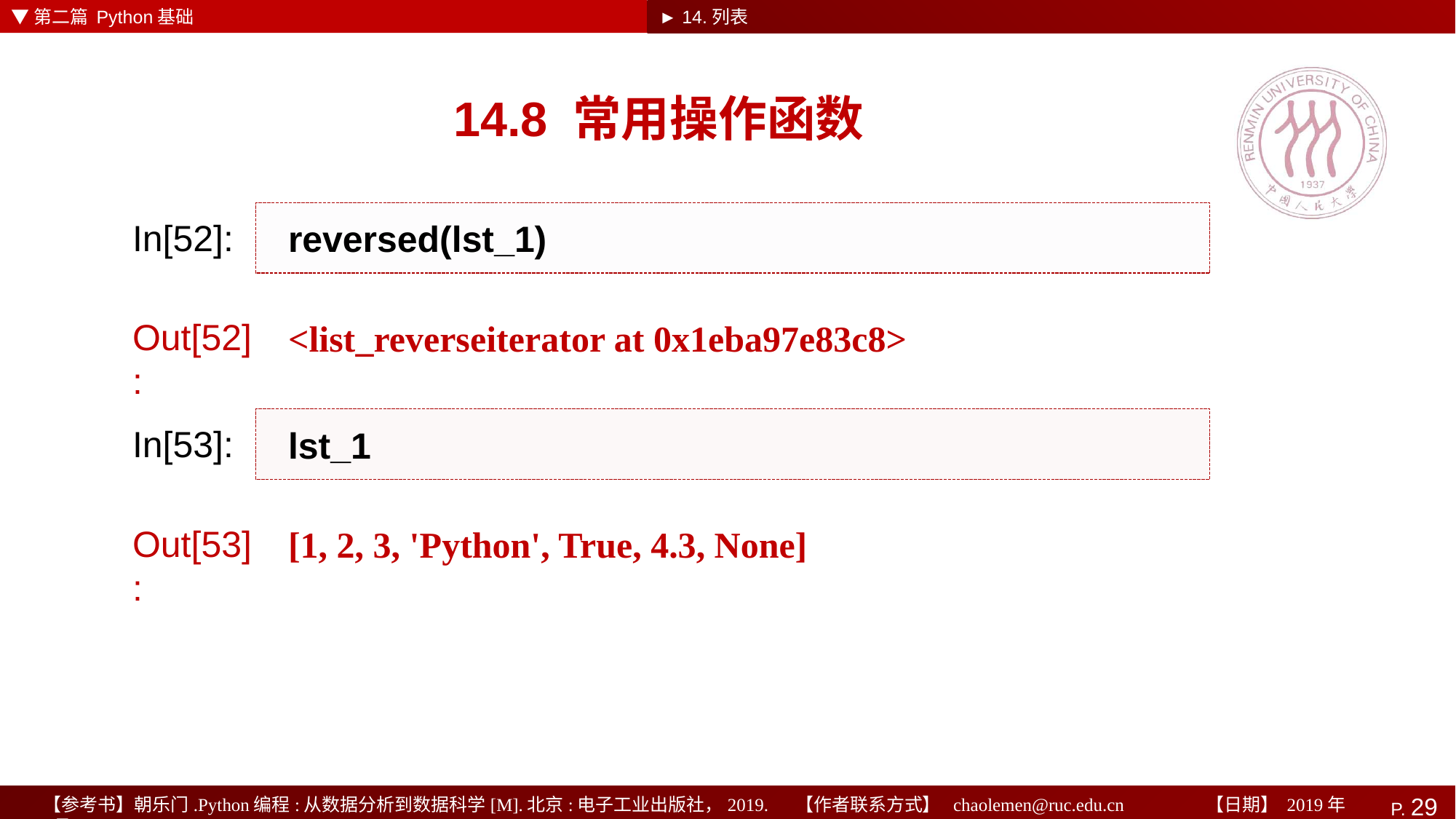

▼第二篇 Python基础
► 14.列表
# 14.8 常用操作函数
reversed(lst_1)
In[52]:
<list_reverseiterator at 0x1eba97e83c8>
Out[52]:
lst_1
In[53]:
[1, 2, 3, 'Python', True, 4.3, None]
Out[53]: